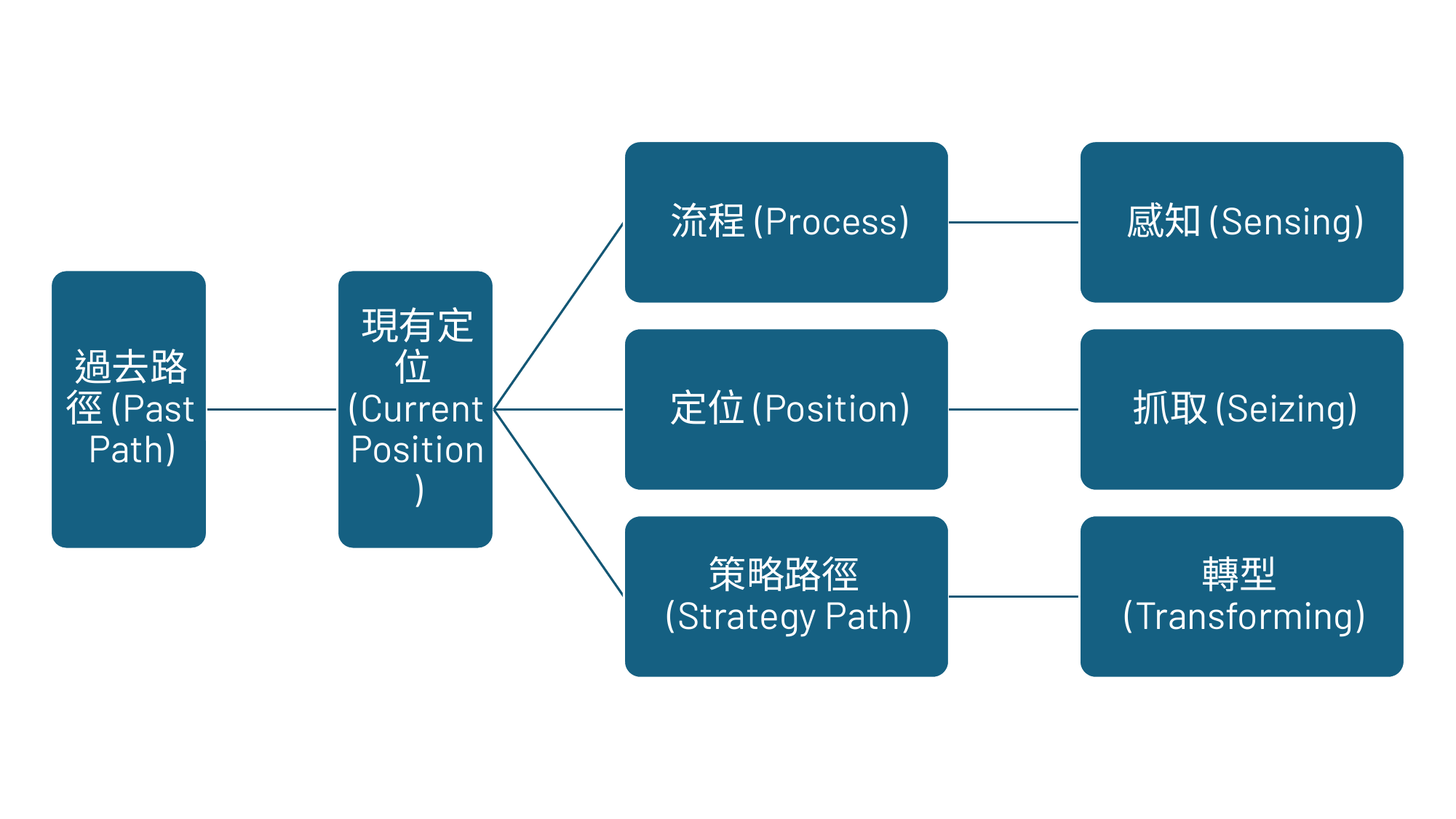

過去路徑(Past Path)

現有定位(Current Position)

流程(Process)

感知(Sensing)

定位(Position)

抓取(Seizing)

策略路徑(Strategy Path)

轉型(Transforming)